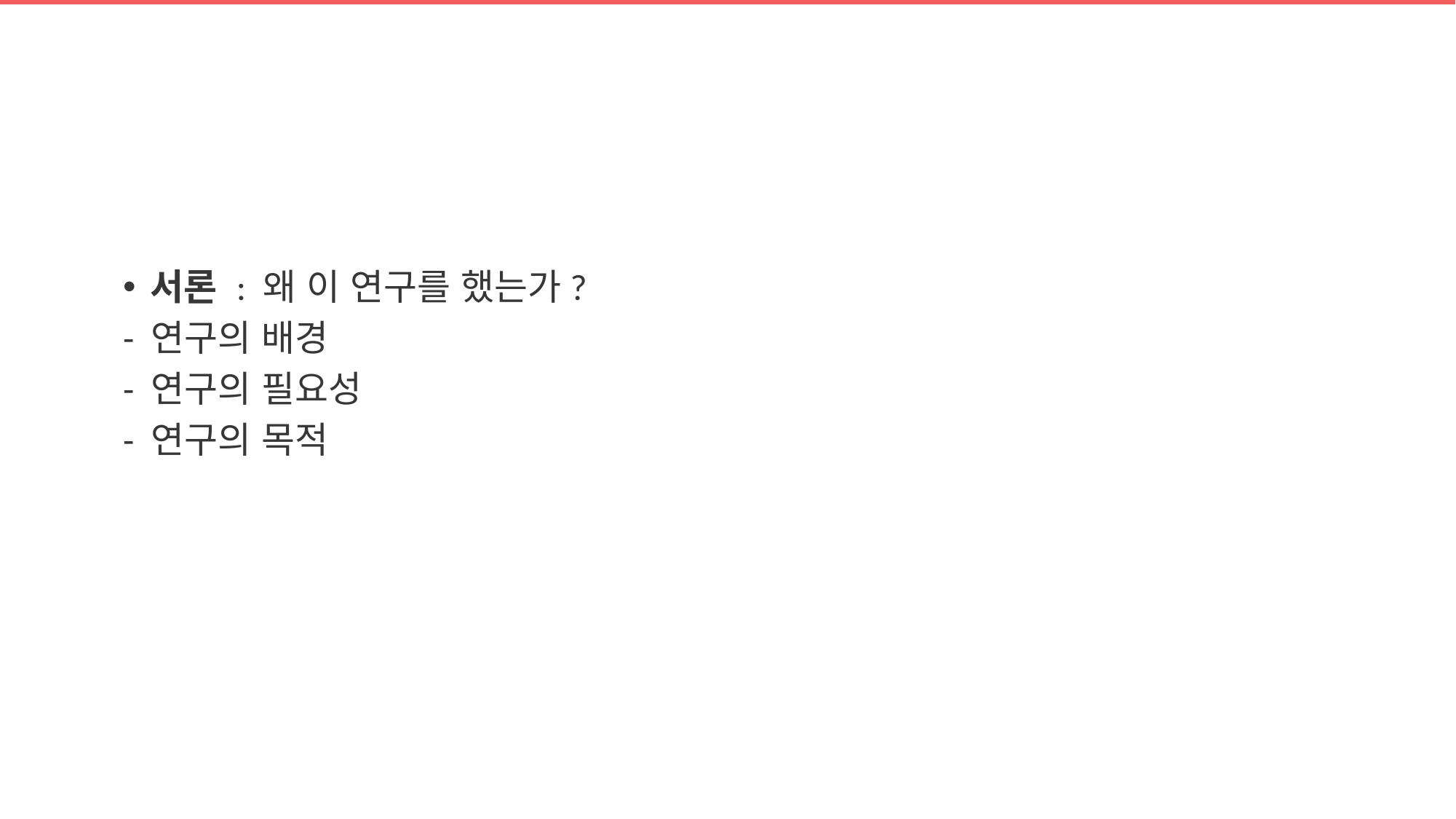

서론 : 왜 이 연구를 했는가?
- 연구의 배경
- 연구의 필요성
- 연구의 목적